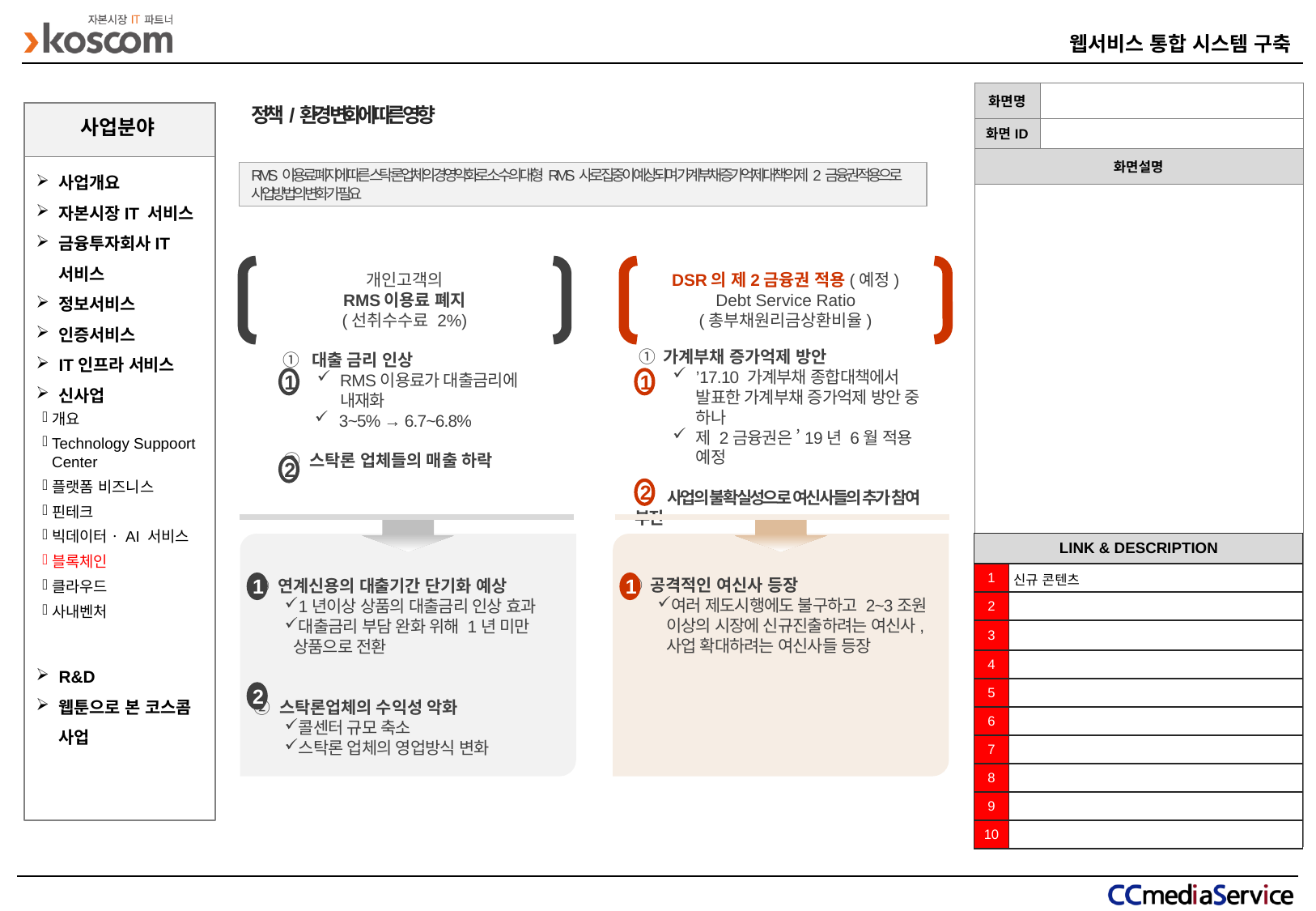

정책/환경 변화에 따른 영향
사업분야
사업개요
자본시장IT 서비스
금융투자회사IT 서비스
정보서비스
인증서비스
IT인프라 서비스
신사업
RMS이용료 폐지에 따른 스탁론업체의 경영악화로 소수의 대형 RMS사로 집중이 예상되며 가계부채 증가억제 대책의 제2금융권 적용으로 사업방법의 변화가 필요

개인고객의
RMS이용료 폐지
(선취수수료 2%)

DSR의 제2금융권 적용(예정)
Debt Service Ratio
(총부채원리금상환비율)
 ① 가계부채 증가억제 방안
’17.10 가계부채 종합대책에서 발표한 가계부채 증가억제 방안 중 하나
제 2금융권은 ’19년 6월 적용 예정

      사업의 불확실성으로 여신사들의 추가 참여 부진
1
2
 ①  대출 금리 인상
RMS이용료가 대출금리에 내재화
3~5% → 6.7~6.8%
 ② 스탁론 업체들의 매출 하락
1
2

1
1
 ① 공격적인 여신사 등장
여러 제도시행에도 불구하고 2~3조원 이상의 시장에 신규진출하려는 여신사, 사업 확대하려는 여신사들 등장
 ① 연계신용의 대출기간 단기화 예상
1년이상 상품의 대출금리 인상 효과
대출금리 부담 완화 위해 1년 미만 상품으로 전환

 ② 스탁론업체의 수익성 악화
콜센터 규모 축소
스탁론 업체의 영업방식 변화
2
개요
Technology Suppoort Center
플랫폼 비즈니스
핀테크
빅데이터ㆍAI 서비스
블록체인
클라우드
사내벤처
| LINK & DESCRIPTION |  |
| --- | --- |
| 1 | 신규 콘텐츠 |
| 2 |  |
| 3 |  |
| 4 |  |
| 5 |  |
| 6 |  |
| 7 |  |
| 8 |  |
| 9 |  |
| 10 |  |
R&D
웹툰으로 본 코스콤 사업